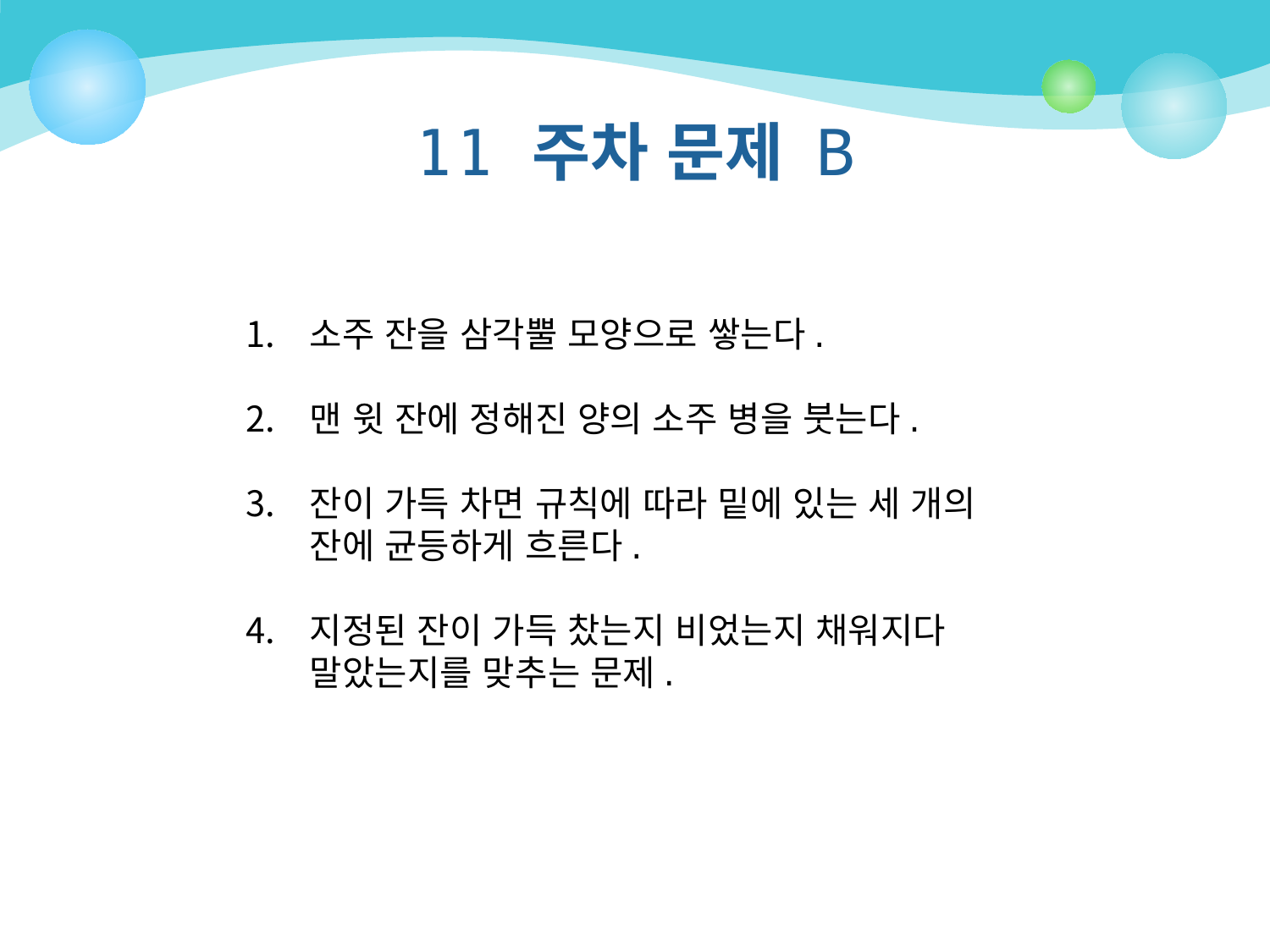

# 11 주차 문제 B
소주 잔을 삼각뿔 모양으로 쌓는다.

맨 윗 잔에 정해진 양의 소주 병을 붓는다.

잔이 가득 차면 규칙에 따라 밑에 있는 세 개의 잔에 균등하게 흐른다.

지정된 잔이 가득 찼는지 비었는지 채워지다 말았는지를 맞추는 문제.